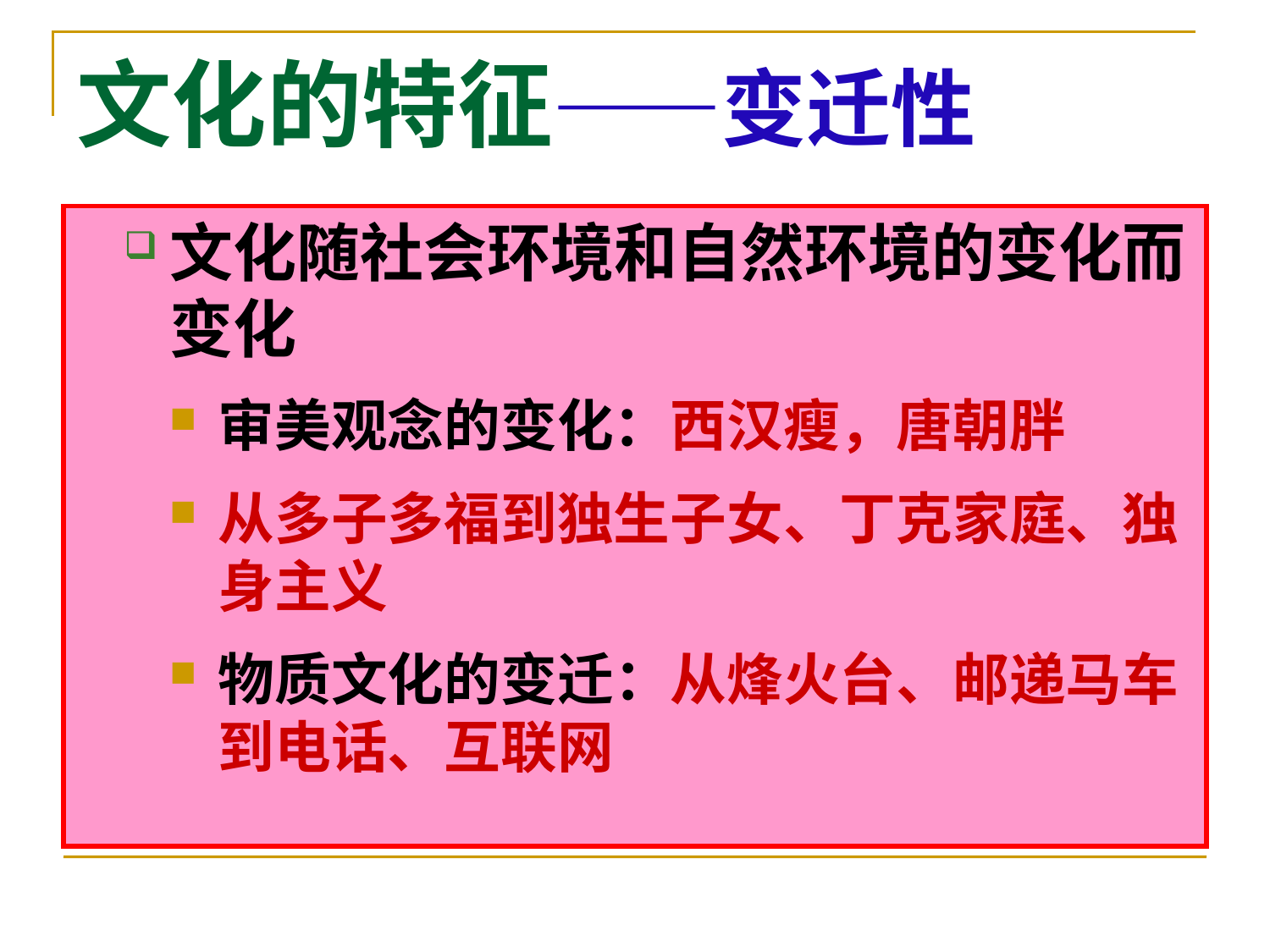

# 文化的特征——变迁性
文化随社会环境和自然环境的变化而变化
审美观念的变化：西汉瘦，唐朝胖
从多子多福到独生子女、丁克家庭、独身主义
物质文化的变迁：从烽火台、邮递马车到电话、互联网

43